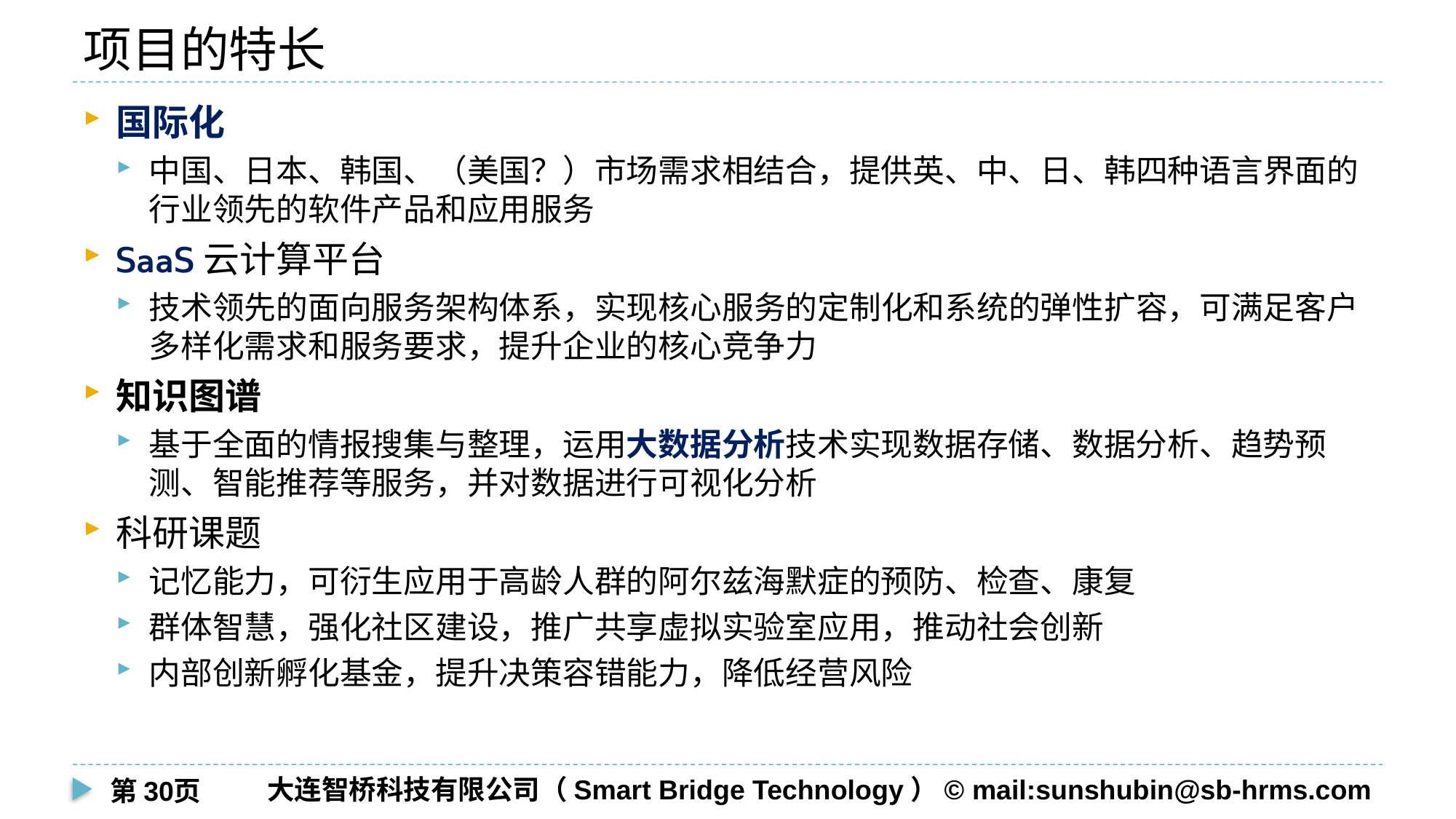

# 项目的特长
国际化
中国、日本、韩国、（美国？）市场需求相结合，提供英、中、日、韩四种语言界面的行业领先的软件产品和应用服务
SaaS云计算平台
技术领先的面向服务架构体系，实现核心服务的定制化和系统的弹性扩容，可满足客户多样化需求和服务要求，提升企业的核心竞争力
知识图谱
基于全面的情报搜集与整理，运用大数据分析技术实现数据存储、数据分析、趋势预测、智能推荐等服务，并对数据进行可视化分析
科研课题
记忆能力，可衍生应用于高龄人群的阿尔兹海默症的预防、检查、康复
群体智慧，强化社区建设，推广共享虚拟实验室应用，推动社会创新
内部创新孵化基金，提升决策容错能力，降低经营风险

第30页